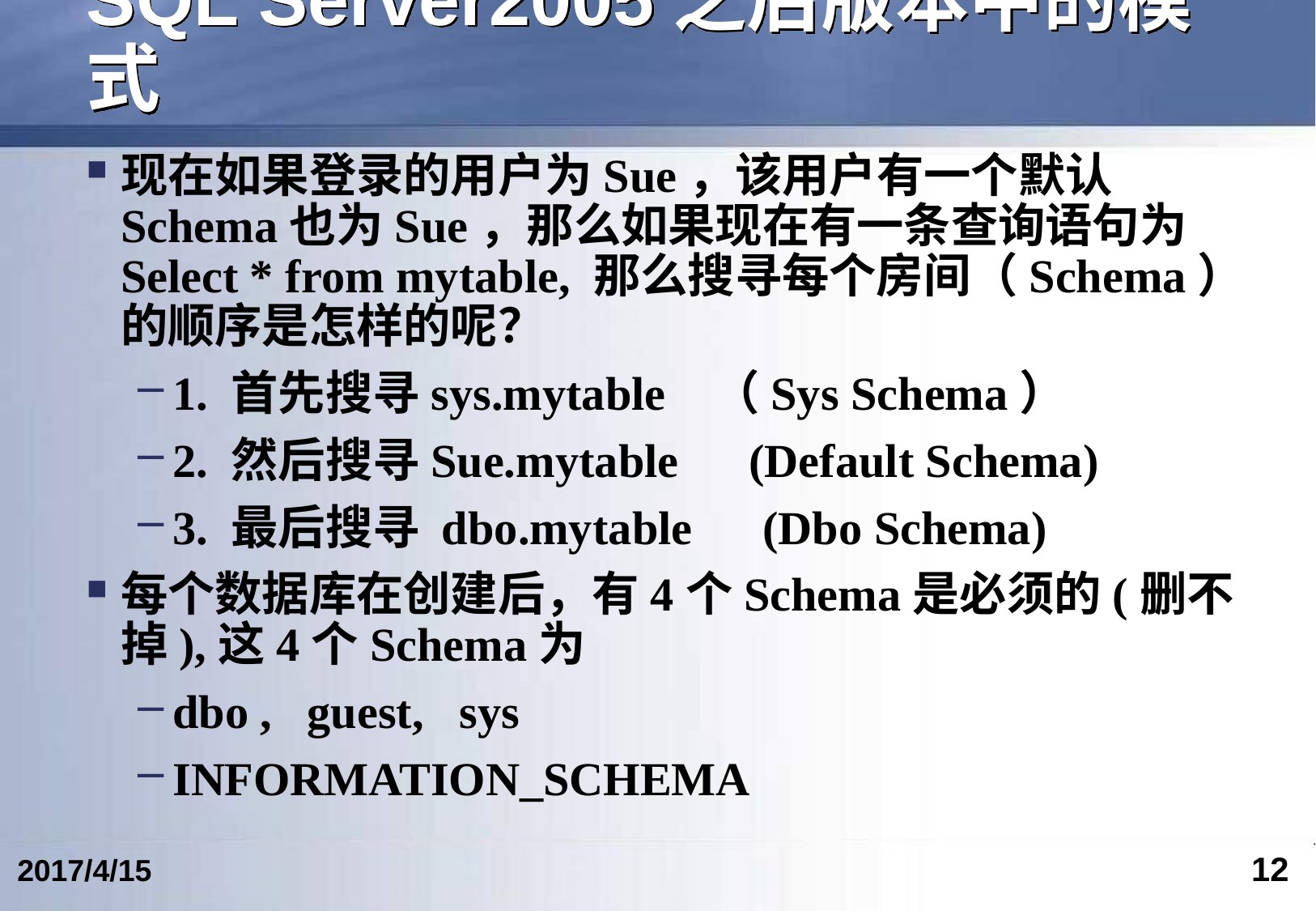

# SQL Server2005之后版本中的模式
现在如果登录的用户为Sue，该用户有一个默认Schema也为Sue，那么如果现在有一条查询语句为Select * from mytable, 那么搜寻每个房间（Schema）的顺序是怎样的呢？
1. 首先搜寻sys.mytable   （Sys Schema）
2. 然后搜寻Sue.mytable      (Default Schema)
3. 最后搜寻 dbo.mytable      (Dbo Schema)
每个数据库在创建后，有4个Schema是必须的(删不掉),这4个Schema为
dbo ,   guest,   sys
INFORMATION_SCHEMA
12
2017/4/15